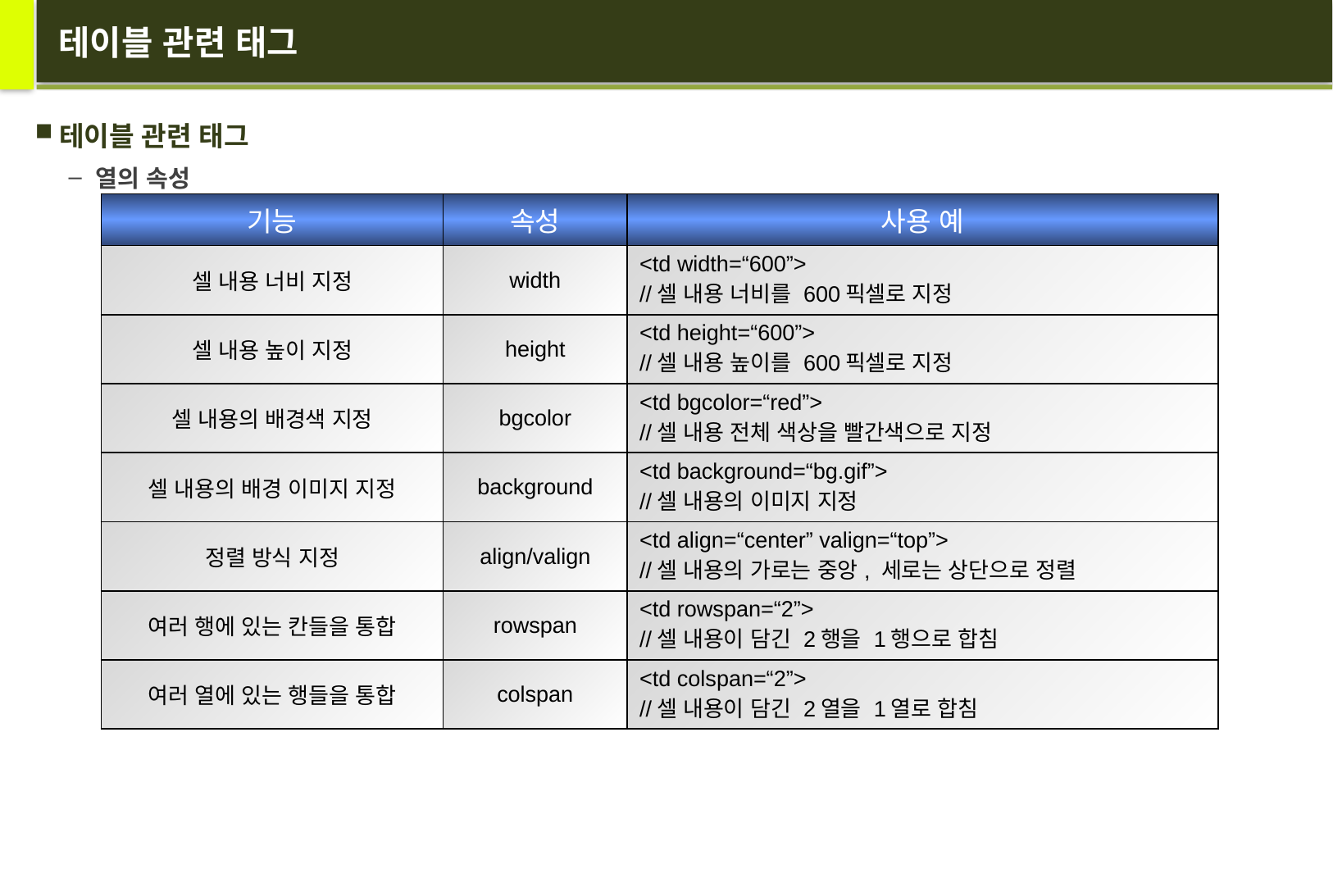

# 테이블 관련 태그
테이블 관련 태그
열의 속성
| 기능 | 속성 | 사용 예 |
| --- | --- | --- |
| 셀 내용 너비 지정 | width | <td width=“600”> //셀 내용 너비를 600픽셀로 지정 |
| 셀 내용 높이 지정 | height | <td height=“600”> //셀 내용 높이를 600픽셀로 지정 |
| 셀 내용의 배경색 지정 | bgcolor | <td bgcolor=“red”> //셀 내용 전체 색상을 빨간색으로 지정 |
| 셀 내용의 배경 이미지 지정 | background | <td background=“bg.gif”> //셀 내용의 이미지 지정 |
| 정렬 방식 지정 | align/valign | <td align=“center” valign=“top”> //셀 내용의 가로는 중앙, 세로는 상단으로 정렬 |
| 여러 행에 있는 칸들을 통합 | rowspan | <td rowspan=“2”> //셀 내용이 담긴 2행을 1행으로 합침 |
| 여러 열에 있는 행들을 통합 | colspan | <td colspan=“2”> //셀 내용이 담긴 2열을 1열로 합침 |